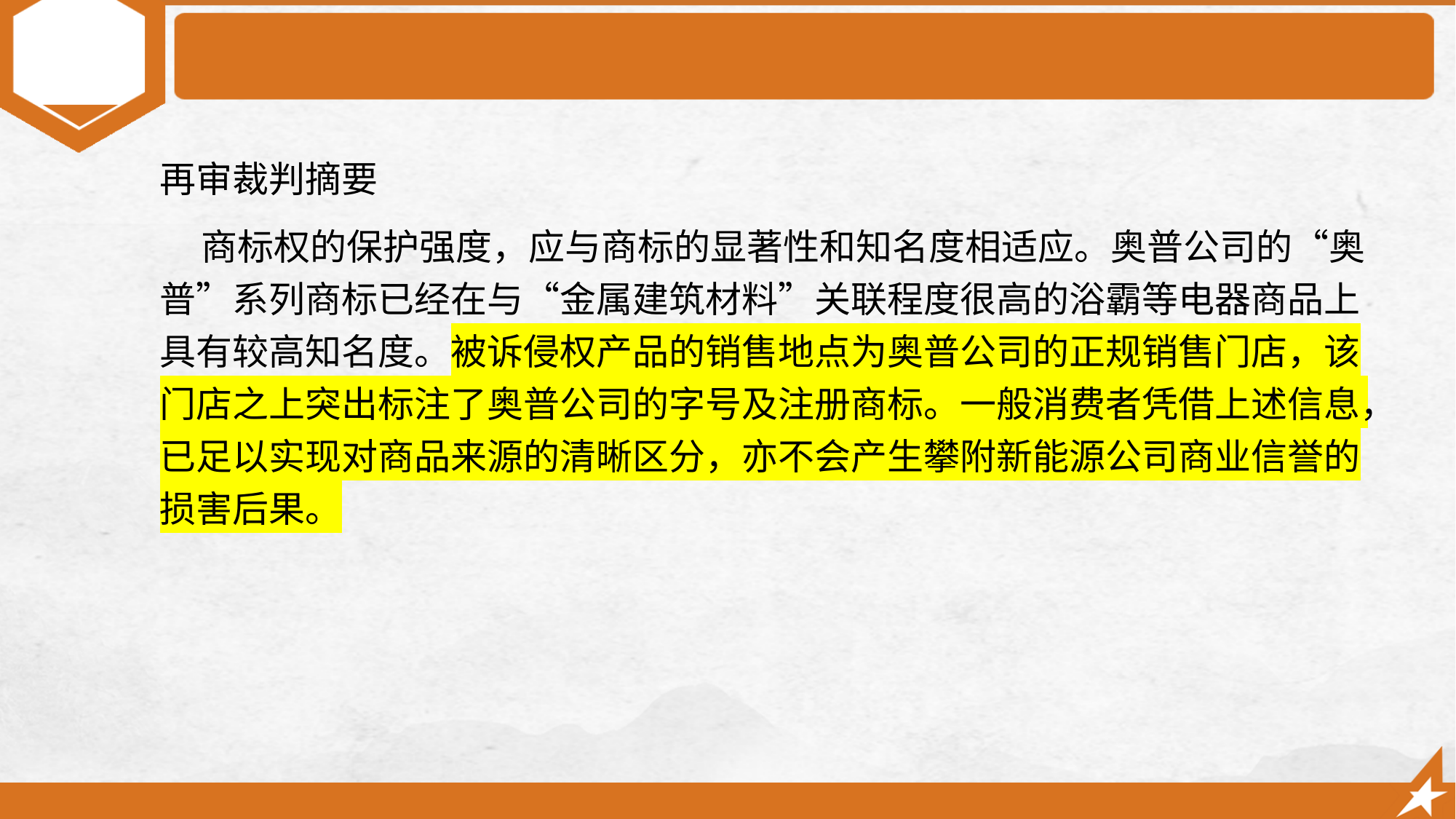

再审裁判摘要
    商标权的保护强度，应与商标的显著性和知名度相适应。奥普公司的“奥普”系列商标已经在与“金属建筑材料”关联程度很高的浴霸等电器商品上具有较高知名度。被诉侵权产品的销售地点为奥普公司的正规销售门店，该门店之上突出标注了奥普公司的字号及注册商标。一般消费者凭借上述信息，已足以实现对商品来源的清晰区分，亦不会产生攀附新能源公司商业信誉的损害后果。